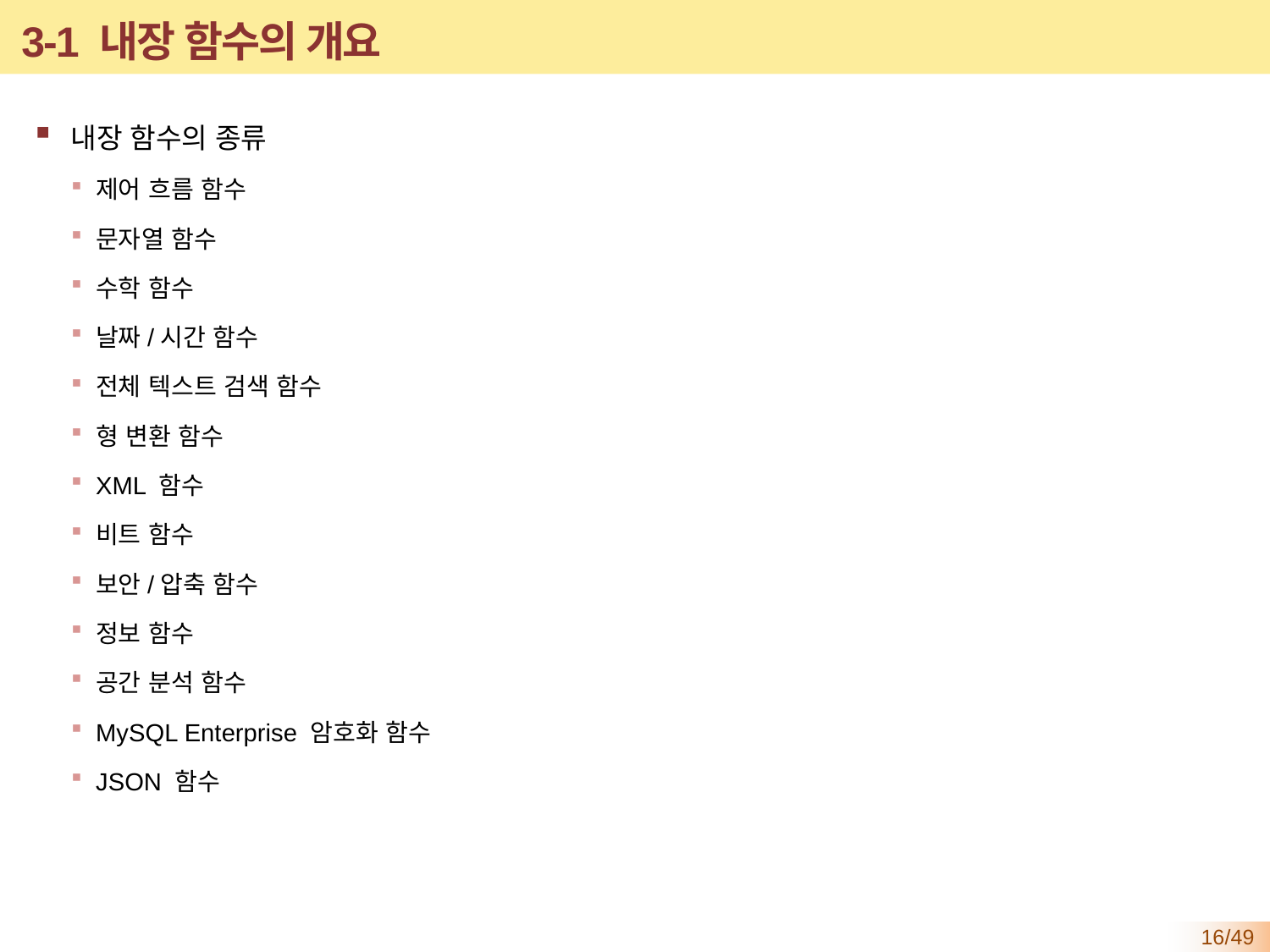

# 3-1 내장 함수의 개요
내장 함수의 종류
제어 흐름 함수
문자열 함수
수학 함수
날짜/시간 함수
전체 텍스트 검색 함수
형 변환 함수
XML 함수
비트 함수
보안/압축 함수
정보 함수
공간 분석 함수
MySQL Enterprise 암호화 함수
JSON 함수